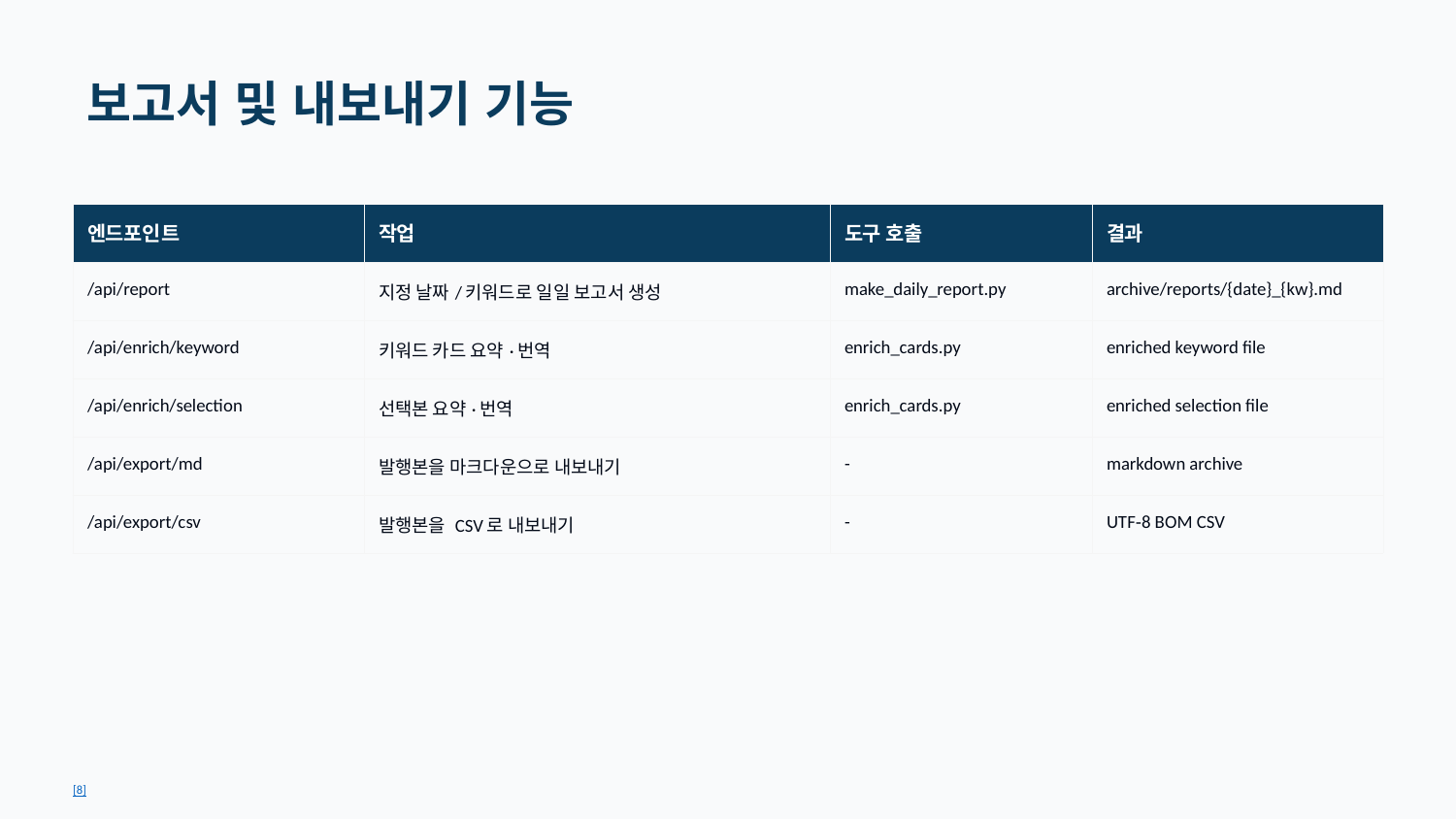

보고서 및 내보내기 기능
| 엔드포인트 | 작업 | 도구 호출 | 결과 |
| --- | --- | --- | --- |
| /api/report | 지정 날짜/키워드로 일일 보고서 생성 | make\_daily\_report.py | archive/reports/{date}\_{kw}.md |
| /api/enrich/keyword | 키워드 카드 요약·번역 | enrich\_cards.py | enriched keyword file |
| /api/enrich/selection | 선택본 요약·번역 | enrich\_cards.py | enriched selection file |
| /api/export/md | 발행본을 마크다운으로 내보내기 | - | markdown archive |
| /api/export/csv | 발행본을 CSV로 내보내기 | - | UTF‑8 BOM CSV |
[8]